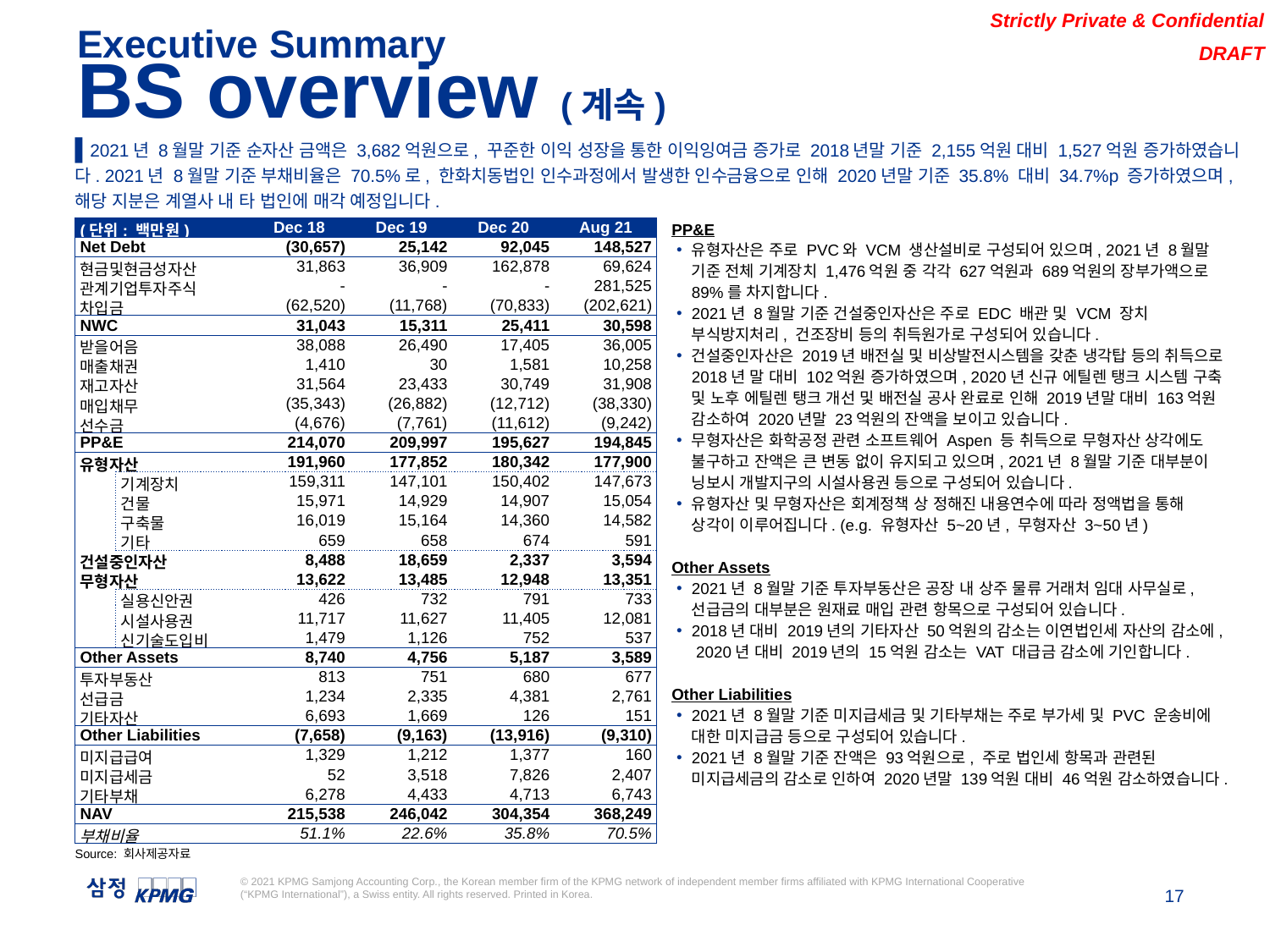

Executive Summary
BS overview (계속)
▌2021년 8월말 기준 순자산 금액은 3,682억원으로, 꾸준한 이익 성장을 통한 이익잉여금 증가로 2018년말 기준 2,155억원 대비 1,527억원 증가하였습니다. 2021년 8월말 기준 부채비율은 70.5%로, 한화치동법인 인수과정에서 발생한 인수금융으로 인해 2020년말 기준 35.8% 대비 34.7%p 증가하였으며, 해당 지분은 계열사 내 타 법인에 매각 예정입니다.
PP&E
유형자산은 주로 PVC와 VCM 생산설비로 구성되어 있으며, 2021년 8월말 기준 전체 기계장치 1,476억원 중 각각 627억원과 689억원의 장부가액으로 89%를 차지합니다.
2021년 8월말 기준 건설중인자산은 주로 EDC 배관 및 VCM 장치 부식방지처리, 건조장비 등의 취득원가로 구성되어 있습니다.
건설중인자산은 2019년 배전실 및 비상발전시스템을 갖춘 냉각탑 등의 취득으로 2018년 말 대비 102억원 증가하였으며, 2020년 신규 에틸렌 탱크 시스템 구축 및 노후 에틸렌 탱크 개선 및 배전실 공사 완료로 인해 2019년말 대비 163억원 감소하여 2020년말 23억원의 잔액을 보이고 있습니다.
무형자산은 화학공정 관련 소프트웨어 Aspen 등 취득으로 무형자산 상각에도 불구하고 잔액은 큰 변동 없이 유지되고 있으며, 2021년 8월말 기준 대부분이 닝보시 개발지구의 시설사용권 등으로 구성되어 있습니다.
유형자산 및 무형자산은 회계정책 상 정해진 내용연수에 따라 정액법을 통해 상각이 이루어집니다. (e.g. 유형자산 5~20년, 무형자산 3~50년)

Other Assets
2021년 8월말 기준 투자부동산은 공장 내 상주 물류 거래처 임대 사무실로, 선급금의 대부분은 원재료 매입 관련 항목으로 구성되어 있습니다.
2018년 대비 2019년의 기타자산 50억원의 감소는 이연법인세 자산의 감소에,  2020년 대비 2019년의 15억원 감소는 VAT 대급금 감소에 기인합니다.

Other Liabilities
2021년 8월말 기준 미지급세금 및 기타부채는 주로 부가세 및 PVC 운송비에 대한 미지급금 등으로 구성되어 있습니다.
2021년 8월말 기준 잔액은 93억원으로, 주로 법인세 항목과 관련된 미지급세금의 감소로 인하여 2020년말 139억원 대비 46억원 감소하였습니다.

| (단위: 백만원) |  | Dec 18 | Dec 19 | Dec 20 | Aug 21 |
| --- | --- | --- | --- | --- | --- |
| Net Debt |  | (30,657) | 25,142 | 92,045 | 148,527 |
| 현금및현금성자산 |  | 31,863 | 36,909 | 162,878 | 69,624 |
| 관계기업투자주식 |  | - | - | - | 281,525 |
| 차입금 |  | (62,520) | (11,768) | (70,833) | (202,621) |
| NWC |  | 31,043 | 15,311 | 25,411 | 30,598 |
| 받을어음 |  | 38,088 | 26,490 | 17,405 | 36,005 |
| 매출채권 |  | 1,410 | 30 | 1,581 | 10,258 |
| 재고자산 |  | 31,564 | 23,433 | 30,749 | 31,908 |
| 매입채무 |  | (35,343) | (26,882) | (12,712) | (38,330) |
| 선수금 |  | (4,676) | (7,761) | (11,612) | (9,242) |
| PP&E |  | 214,070 | 209,997 | 195,627 | 194,845 |
| 유형자산 |  | 191,960 | 177,852 | 180,342 | 177,900 |
|  | 기계장치 | 159,311 | 147,101 | 150,402 | 147,673 |
|  | 건물 | 15,971 | 14,929 | 14,907 | 15,054 |
|  | 구축물 | 16,019 | 15,164 | 14,360 | 14,582 |
|  | 기타 | 659 | 658 | 674 | 591 |
| 건설중인자산 |  | 8,488 | 18,659 | 2,337 | 3,594 |
| 무형자산 |  | 13,622 | 13,485 | 12,948 | 13,351 |
|  | 실용신안권 | 426 | 732 | 791 | 733 |
|  | 시설사용권 | 11,717 | 11,627 | 11,405 | 12,081 |
|  | 신기술도입비 | 1,479 | 1,126 | 752 | 537 |
| Other Assets |  | 8,740 | 4,756 | 5,187 | 3,589 |
| 투자부동산 |  | 813 | 751 | 680 | 677 |
| 선급금 |  | 1,234 | 2,335 | 4,381 | 2,761 |
| 기타자산 |  | 6,693 | 1,669 | 126 | 151 |
| Other Liabilities |  | (7,658) | (9,163) | (13,916) | (9,310) |
| 미지급급여 |  | 1,329 | 1,212 | 1,377 | 160 |
| 미지급세금 |  | 52 | 3,518 | 7,826 | 2,407 |
| 기타부채 |  | 6,278 | 4,433 | 4,713 | 6,743 |
| NAV |  | 215,538 | 246,042 | 304,354 | 368,249 |
| 부채비율 |  | 51.1% | 22.6% | 35.8% | 70.5% |
Source: 회사제공자료